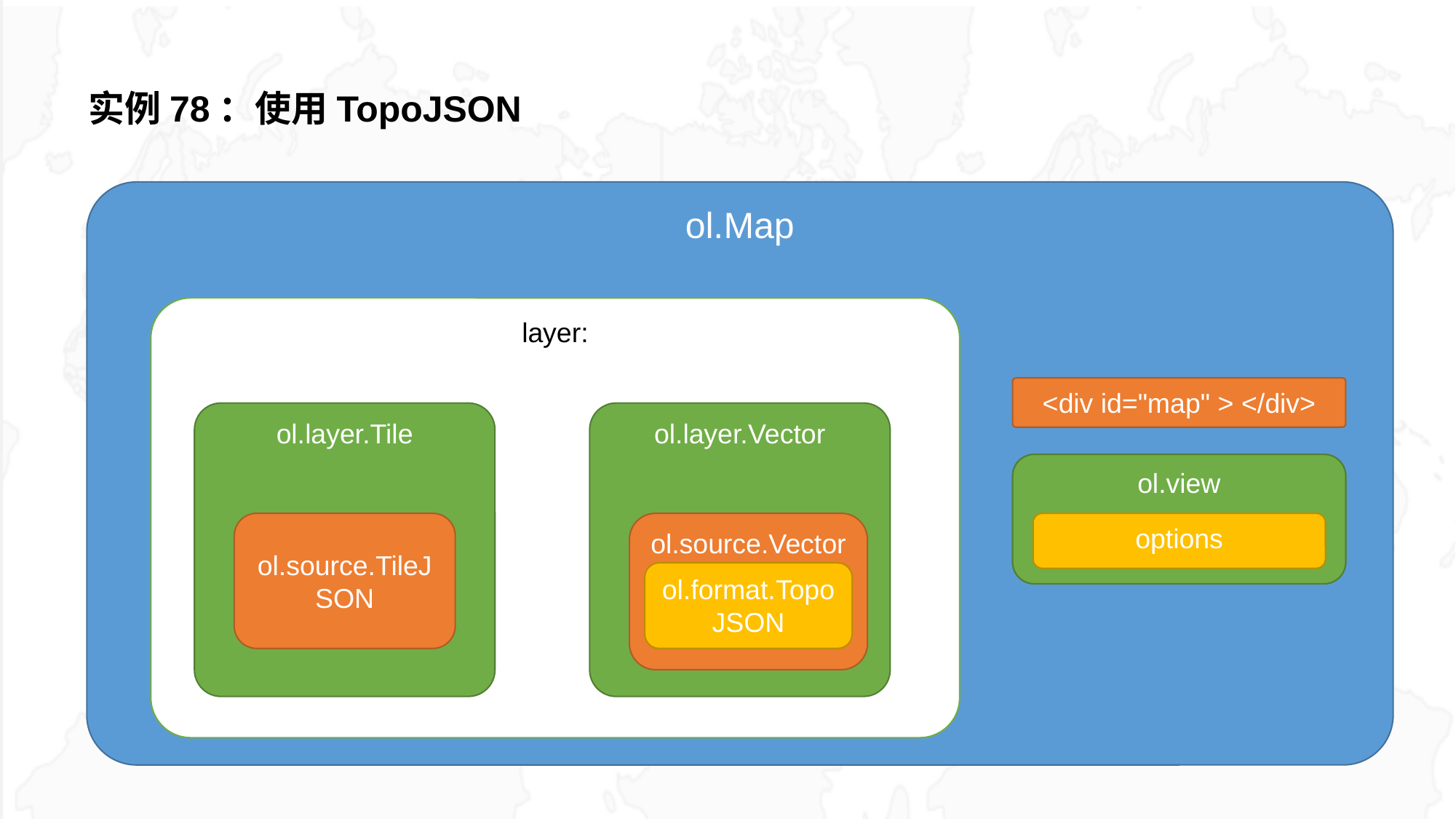

# 实例78：使用TopoJSON
ol.Map

layer:
<div id="map" > </div>
ol.layer.Tile
ol.layer.Vector
view:ol.view
ol.view
options
options
ol.source.TileJSON
ol.source.Vector
ol.format.TopoJSON